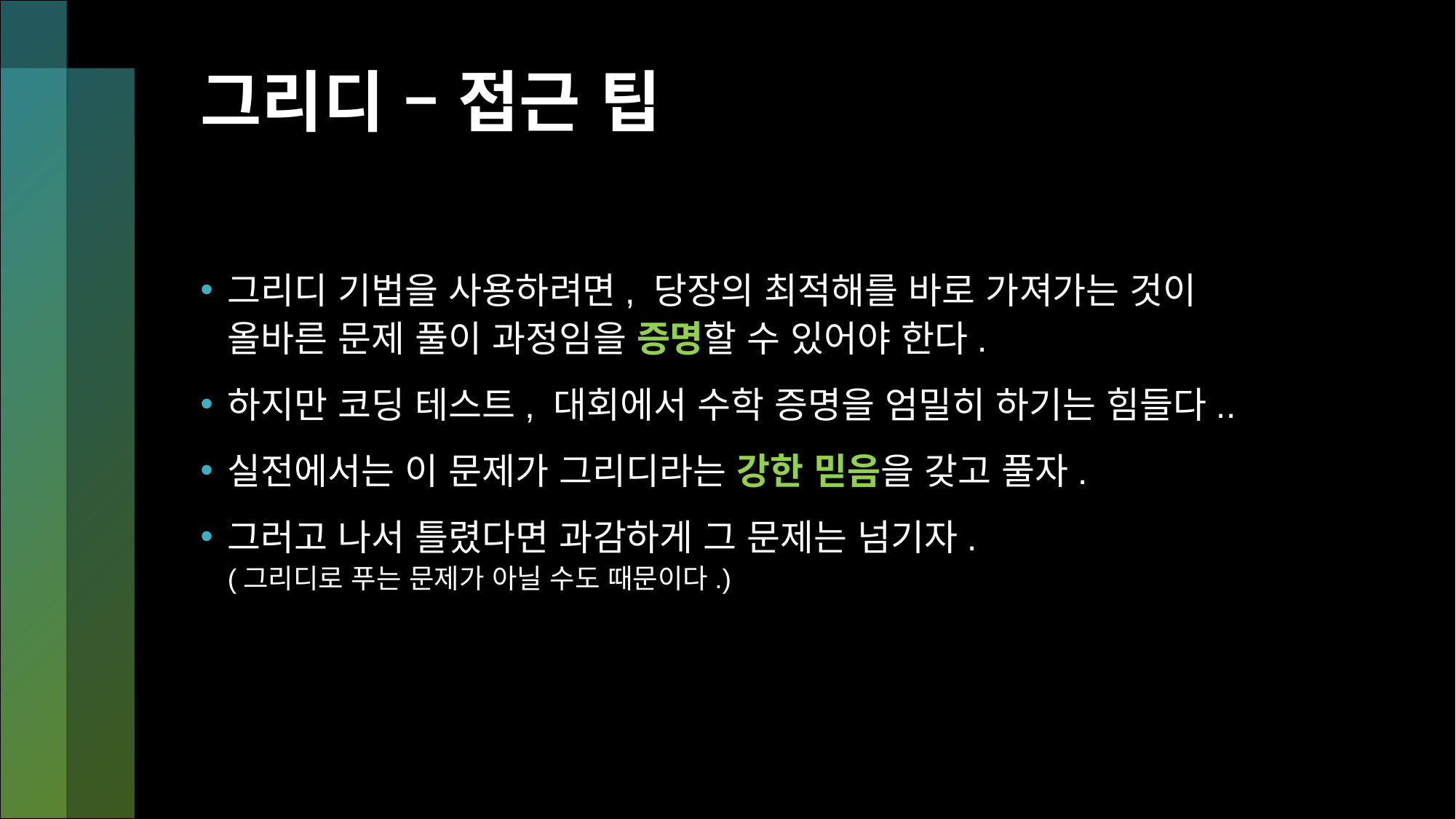

# 그리디 – 접근 팁
그리디 기법을 사용하려면, 당장의 최적해를 바로 가져가는 것이
올바른 문제 풀이 과정임을 증명할 수 있어야 한다.
하지만 코딩 테스트, 대회에서 수학 증명을 엄밀히 하기는 힘들다..
실전에서는 이 문제가 그리디라는 강한 믿음을 갖고 풀자.
그러고 나서 틀렸다면 과감하게 그 문제는 넘기자.
(그리디로 푸는 문제가 아닐 수도 때문이다.)